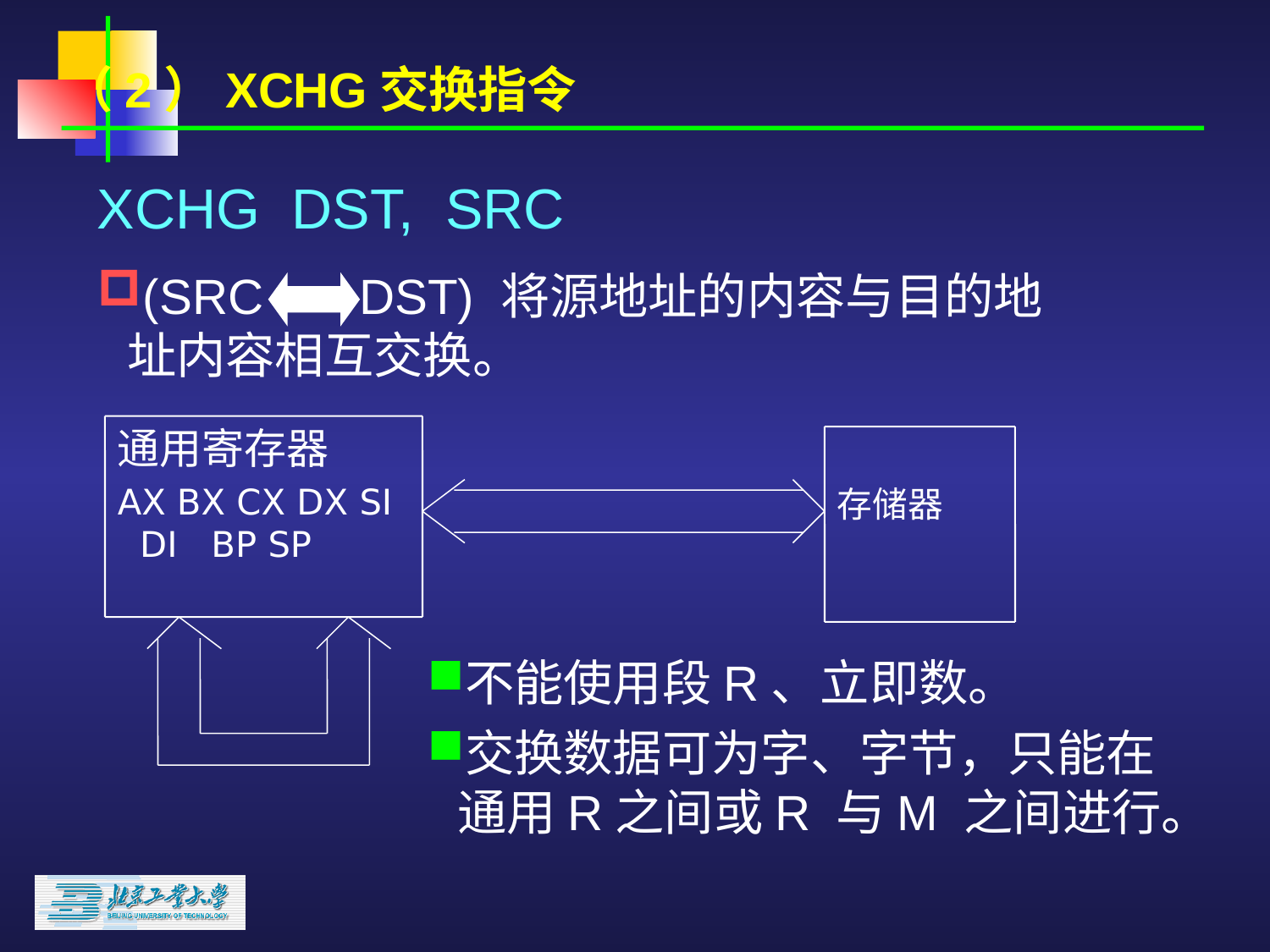

（2）XCHG交换指令
XCHG  DST,  SRC
(SRC       DST) 将源地址的内容与目的地址内容相互交换。

通用寄存器
AX BX CX DX SI    DI   BP SP

存储器

不能使用段R、立即数。
交换数据可为字、字节，只能在通用R之间或R 与M 之间进行。